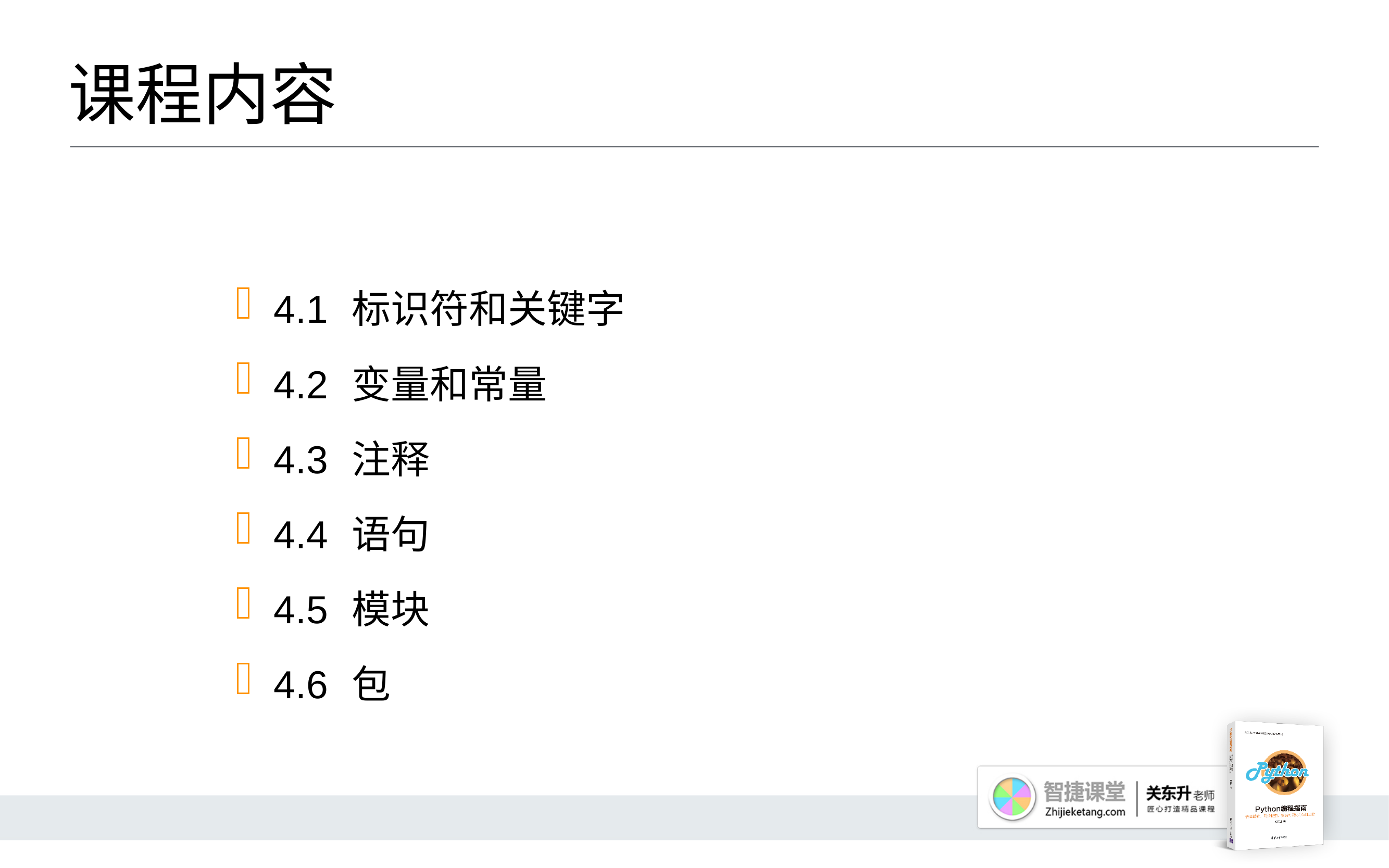

# 课程内容

4.1 	标识符和关键字
4.2 	变量和常量
4.3 	注释
4.4 	语句
4.5 	模块
4.6 	包